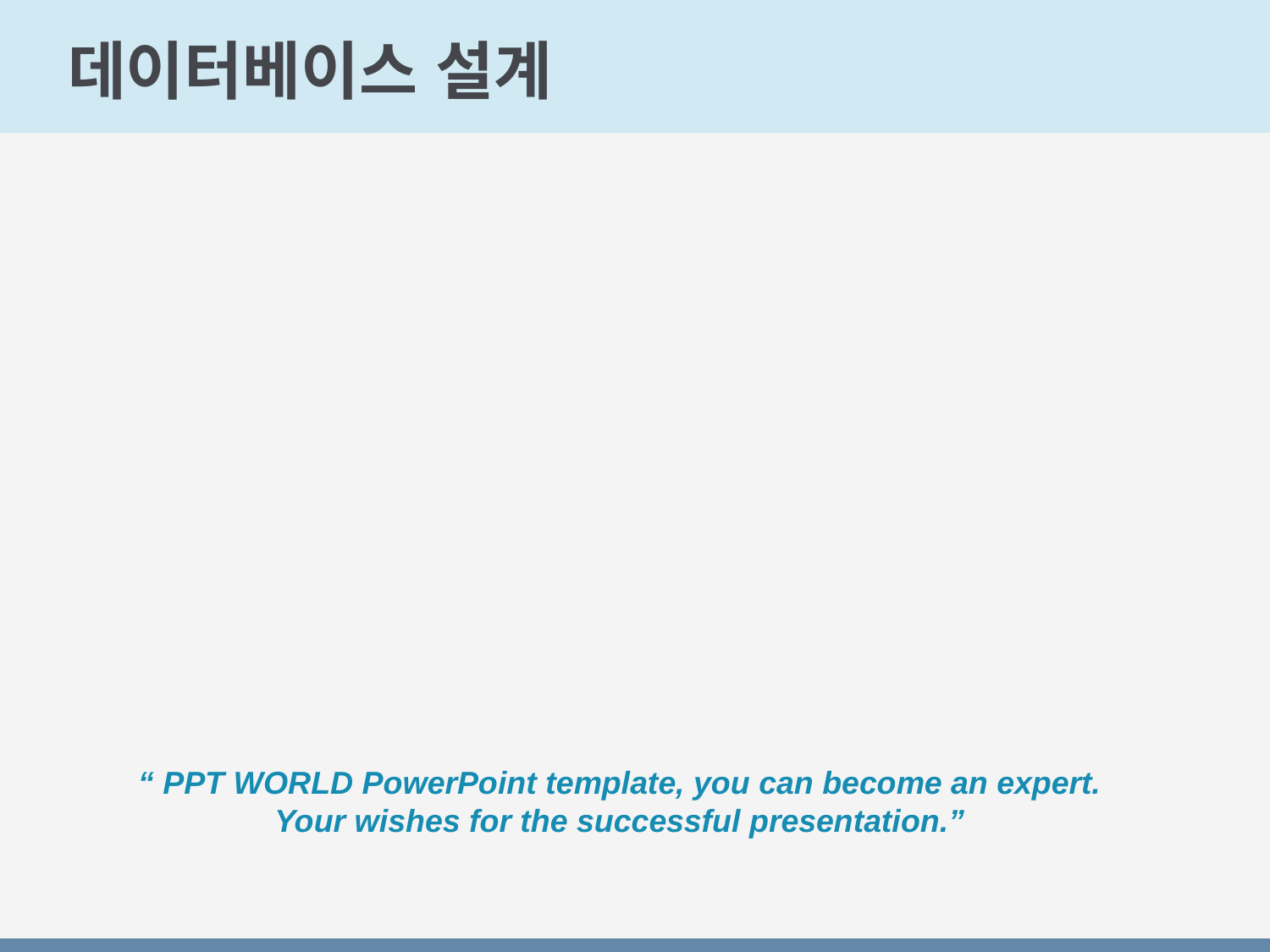

# 데이터베이스 설계

“ PPT WORLD PowerPoint template, you can become an expert.
Your wishes for the successful presentation.”